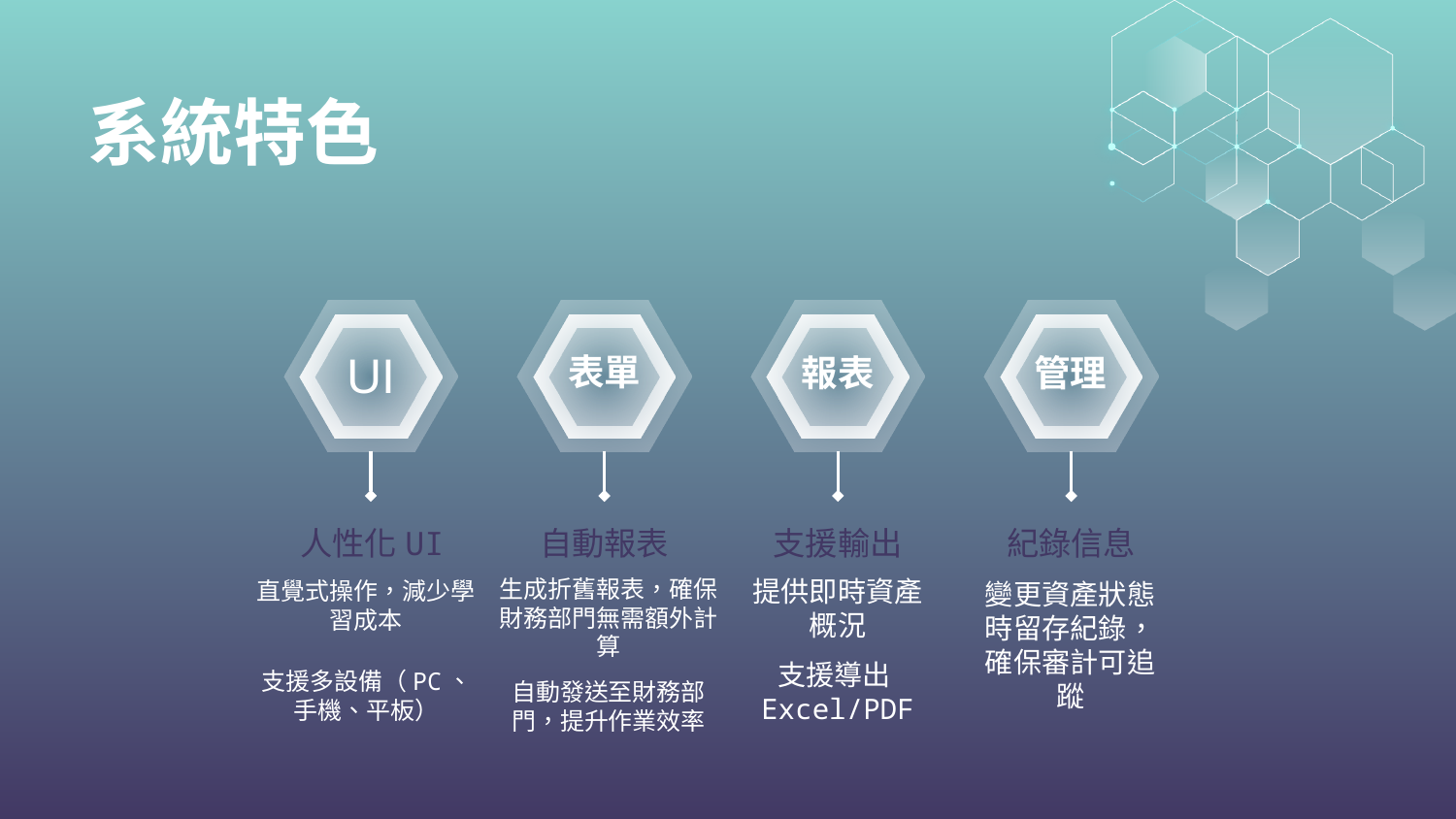

# 系統特色

UI
表單
報表
管理
人性化UI
自動報表

支援輸出
紀錄信息
生成折舊報表，確保財務部門無需額外計算
自動發送至財務部門，提升作業效率
提供即時資產概況
支援導出Excel/PDF

直覺式操作，減少學習成本
支援多設備（PC、手機、平板）
變更資產狀態時留存紀錄，確保審計可追蹤